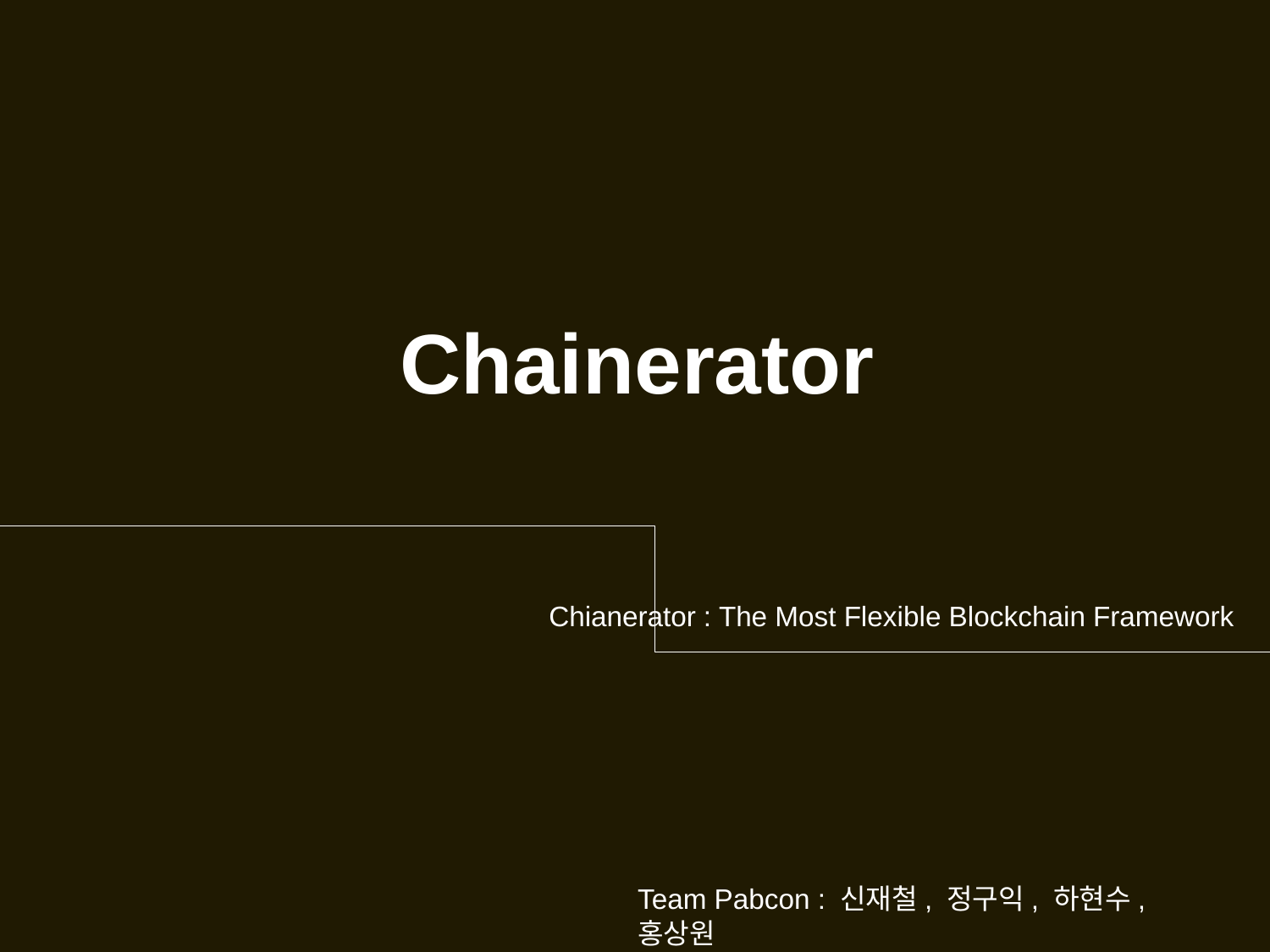

Chainerator
  Chianerator : The Most Flexible Blockchain Framework
Team Pabcon : 신재철, 정구익, 하현수, 홍상원